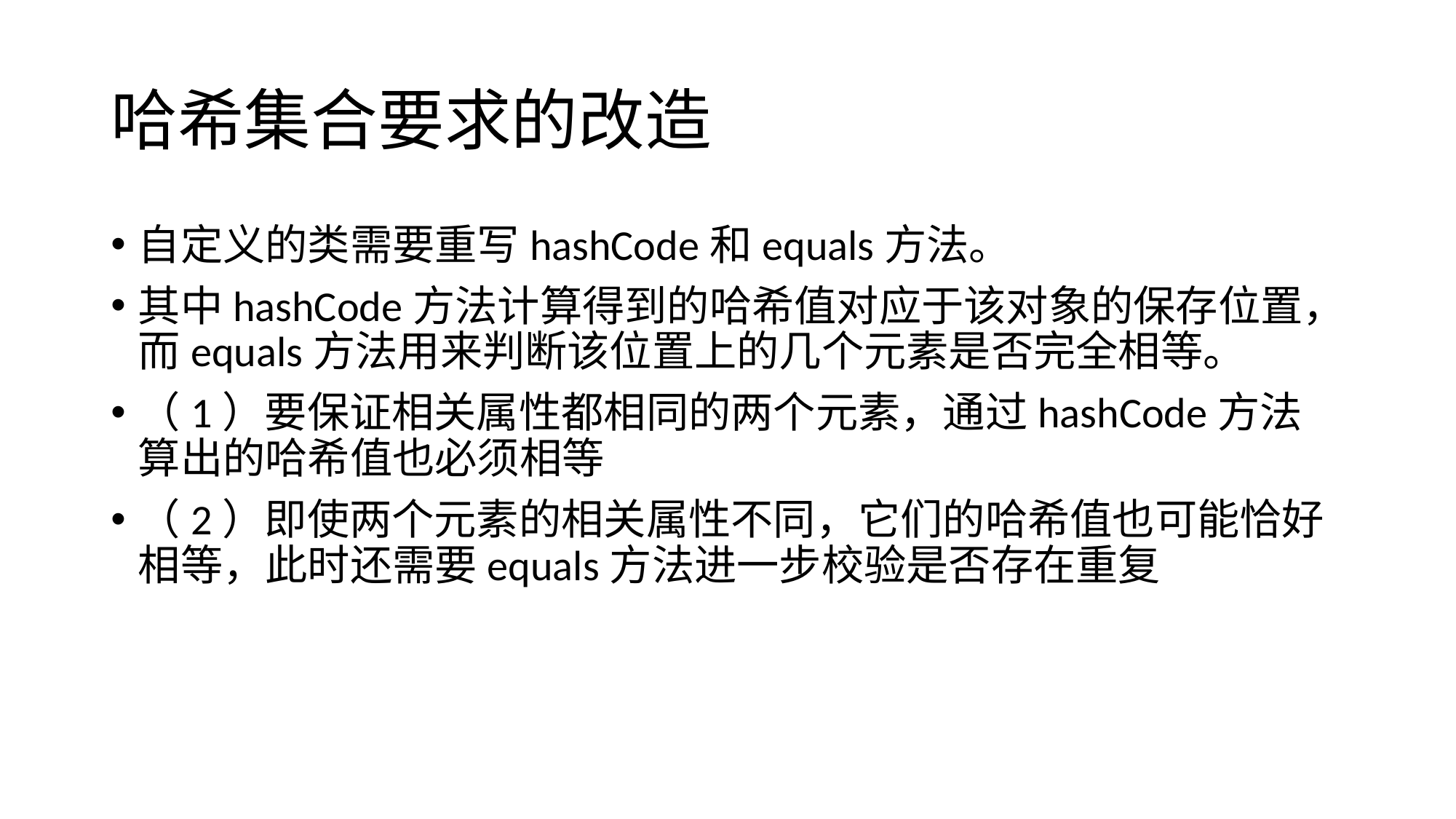

# 哈希集合要求的改造
自定义的类需要重写hashCode和equals方法。
其中hashCode方法计算得到的哈希值对应于该对象的保存位置，而equals方法用来判断该位置上的几个元素是否完全相等。
（1）要保证相关属性都相同的两个元素，通过hashCode方法算出的哈希值也必须相等
（2）即使两个元素的相关属性不同，它们的哈希值也可能恰好相等，此时还需要equals方法进一步校验是否存在重复